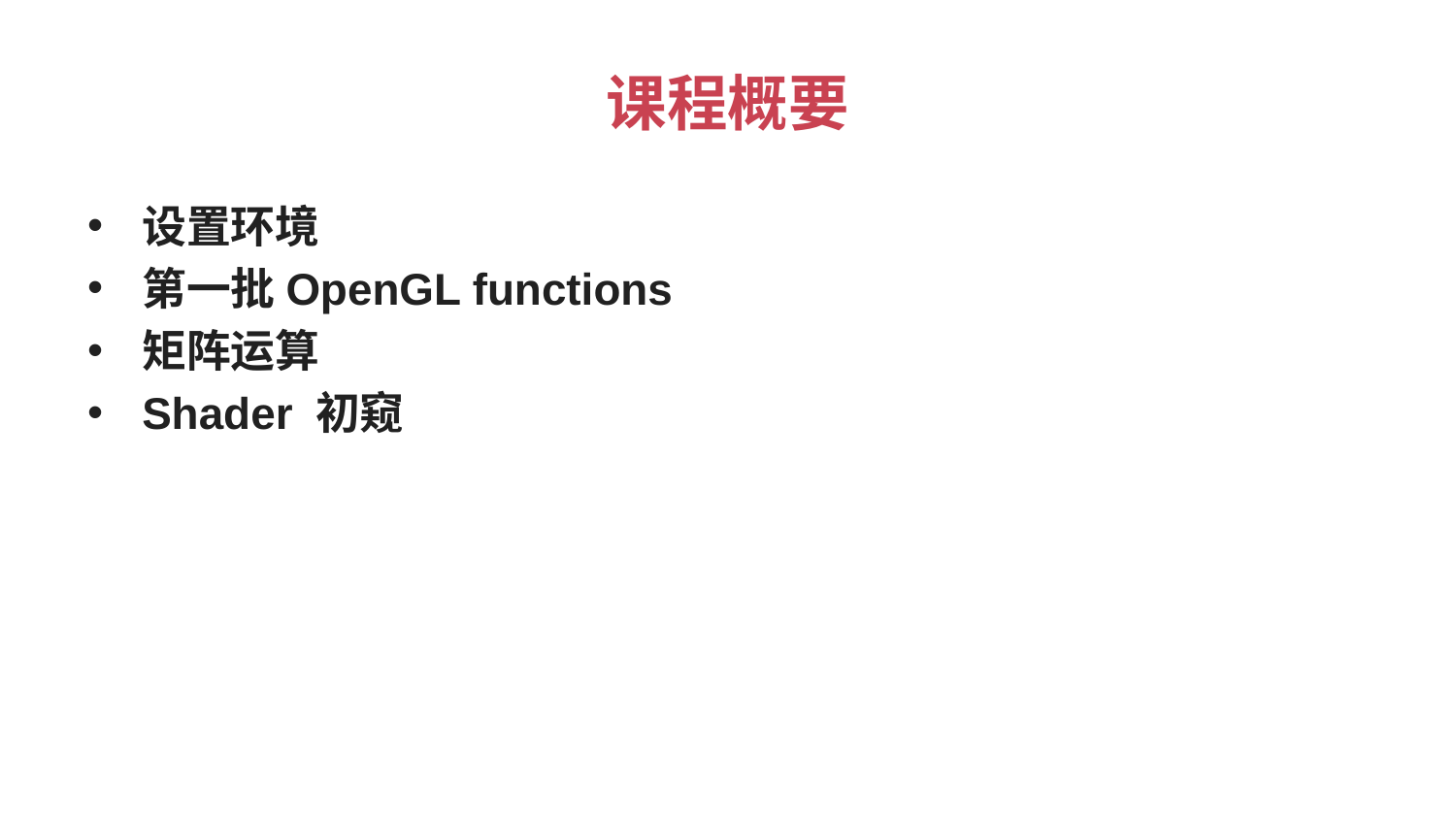

# 课程概要
设置环境
第一批OpenGL functions
矩阵运算
Shader 初窥